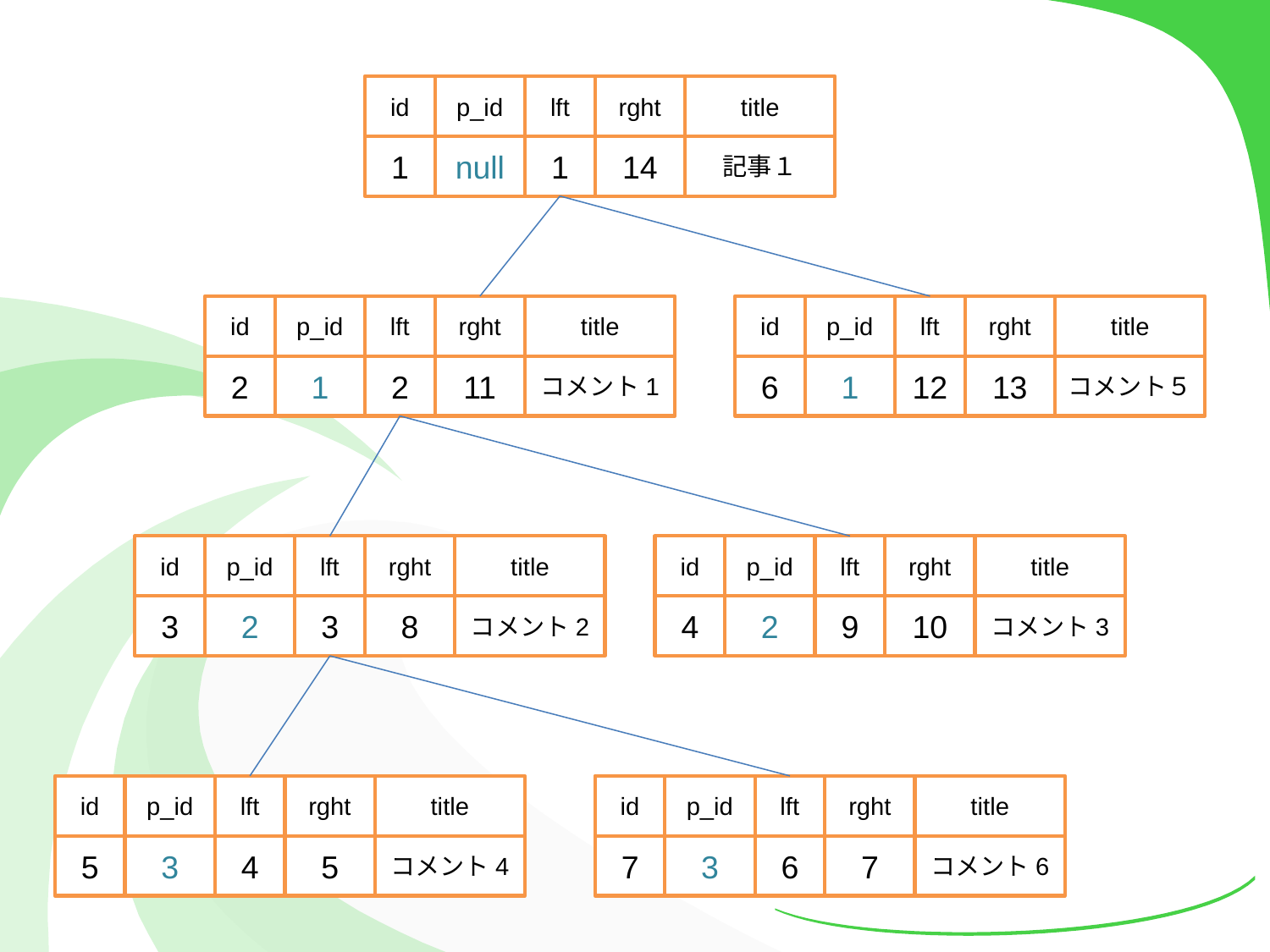

id
p_id
lft
rght
title
1
null
1
14
記事１
id
p_id
lft
rght
title
id
p_id
lft
rght
title
2
1
2
11
コメント1
6
1
12
13
コメント５
id
p_id
lft
rght
title
id
p_id
lft
rght
title
3
2
3
8
コメント2
4
2
9
10
コメント3
id
p_id
lft
rght
title
id
p_id
lft
rght
title
5
3
4
5
コメント4
7
3
6
7
コメント6